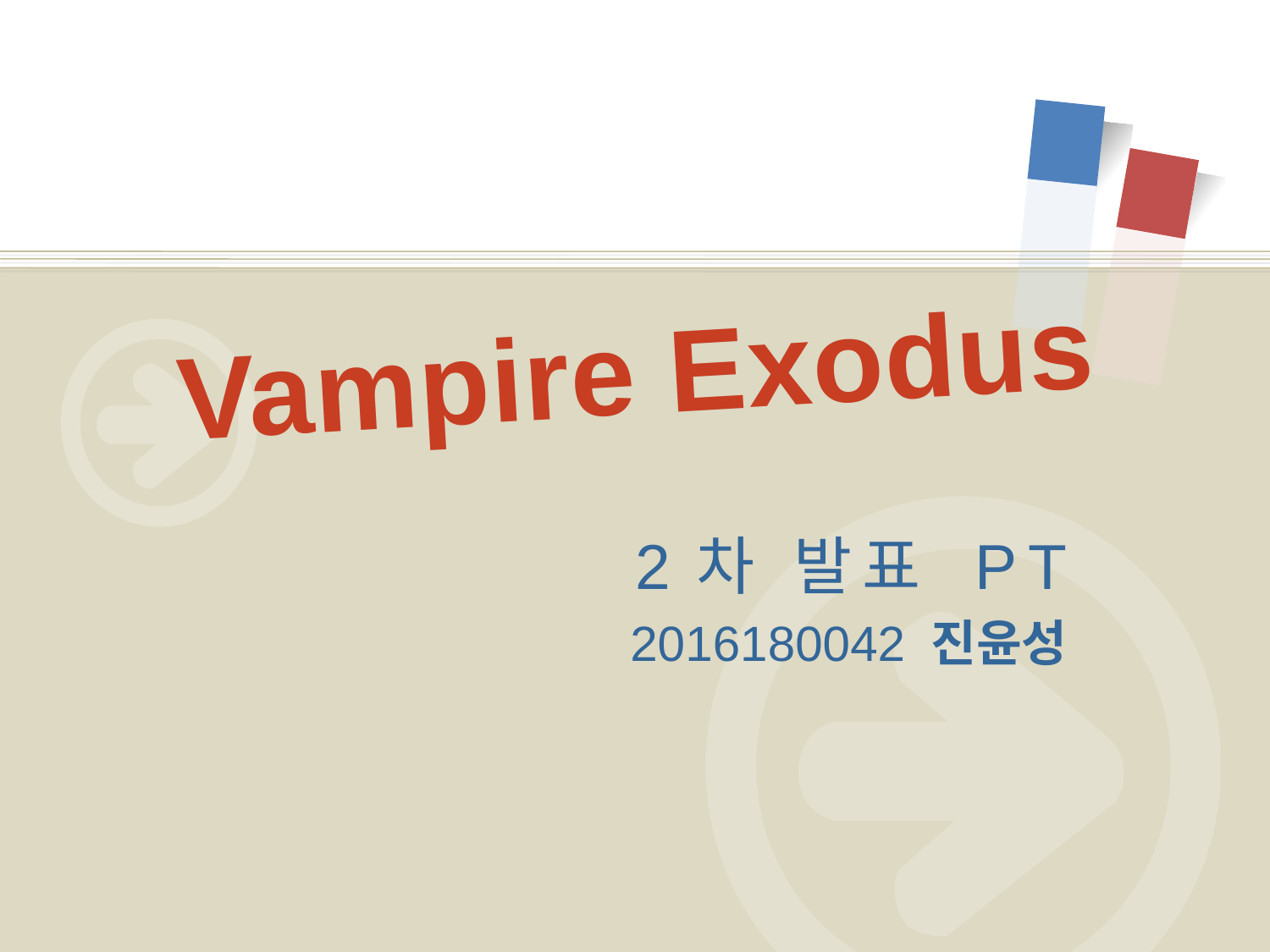

# Vampire Exodus
2차 발표 PT
2016180042 진윤성